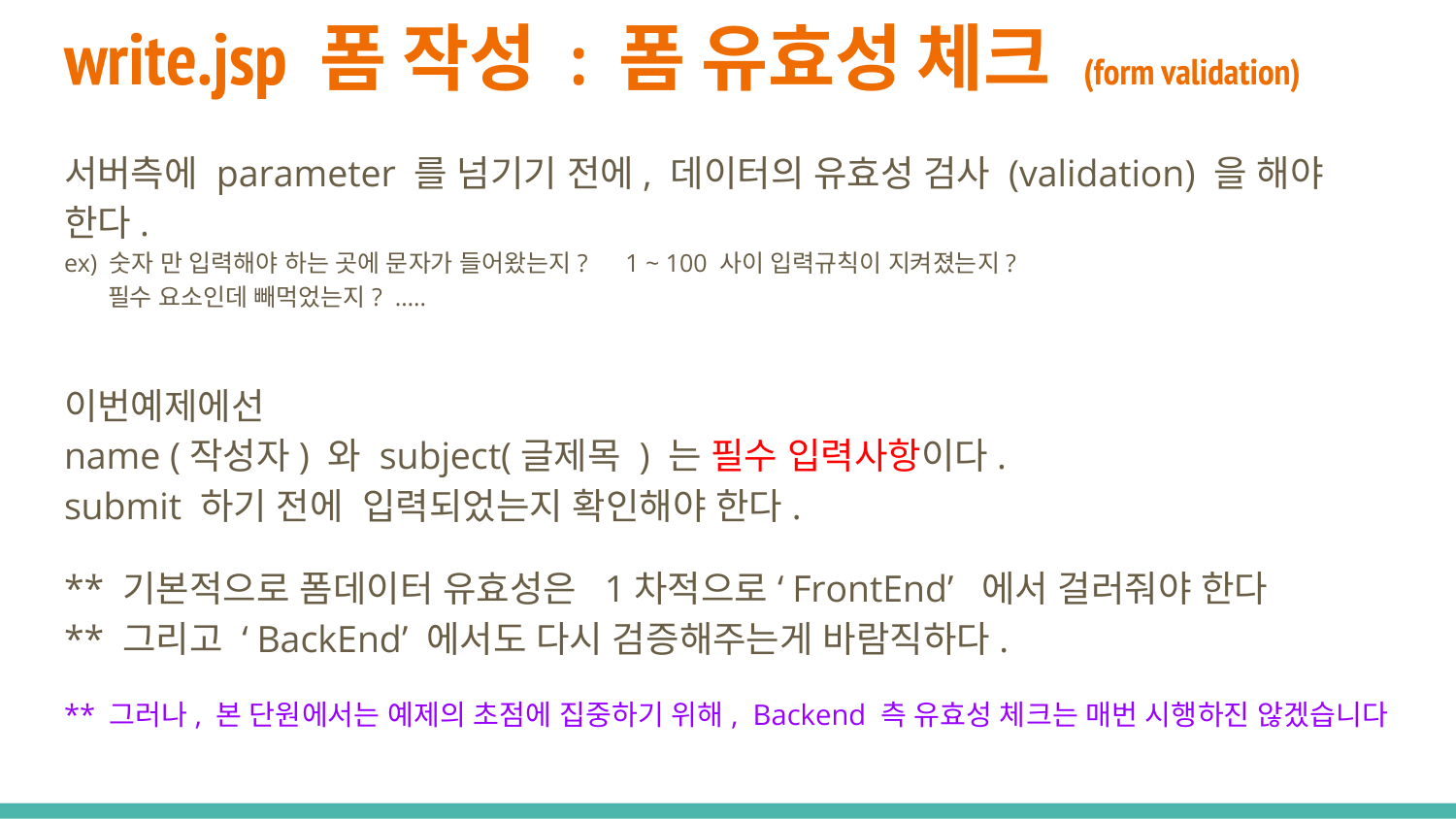

# write.jsp 폼 작성 : 폼 유효성 체크 (form validation)
서버측에 parameter 를 넘기기 전에, 데이터의 유효성 검사 (validation) 을 해야 한다.
ex) 숫자 만 입력해야 하는 곳에 문자가 들어왔는지?      1 ~ 100 사이 입력규칙이 지켜졌는지?
      필수 요소인데 빼먹었는지?  …..
이번예제에선
name (작성자) 와 subject(글제목 ) 는 필수 입력사항이다.
submit 하기 전에  입력되었는지 확인해야 한다.
** 기본적으로 폼데이터 유효성은  1차적으로 ‘FrontEnd’  에서 걸러줘야 한다
** 그리고  ‘BackEnd’ 에서도 다시 검증해주는게 바람직하다.
** 그러나, 본 단원에서는 예제의 초점에 집중하기 위해,  Backend 측 유효성 체크는 매번 시행하진 않겠습니다